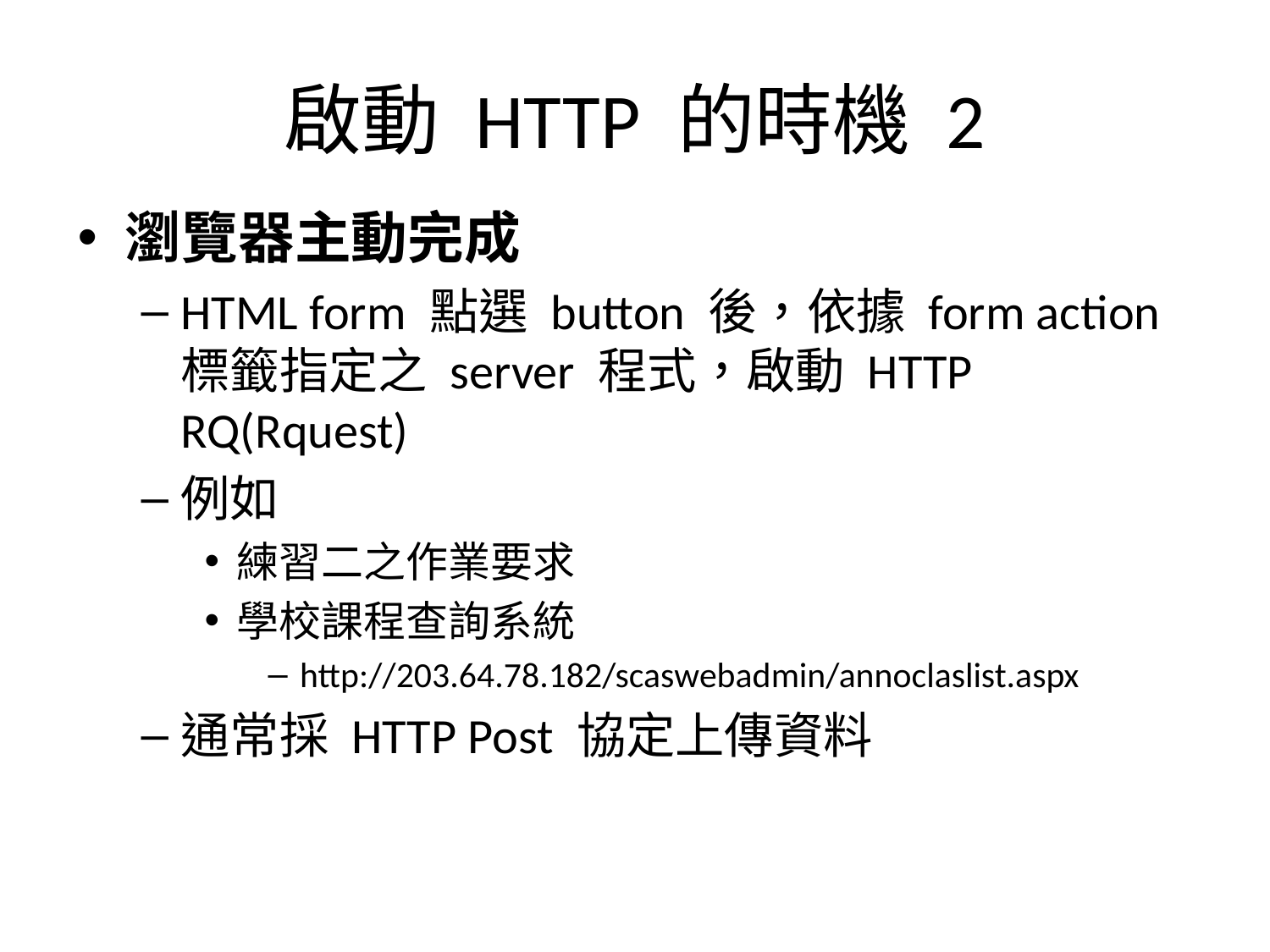

# 啟動 HTTP 的時機 2
瀏覽器主動完成
HTML form 點選 button 後，依據 form action 標籤指定之 server 程式，啟動 HTTP RQ(Rquest)
例如
練習二之作業要求
學校課程查詢系統
http://203.64.78.182/scaswebadmin/annoclaslist.aspx
通常採 HTTP Post 協定上傳資料